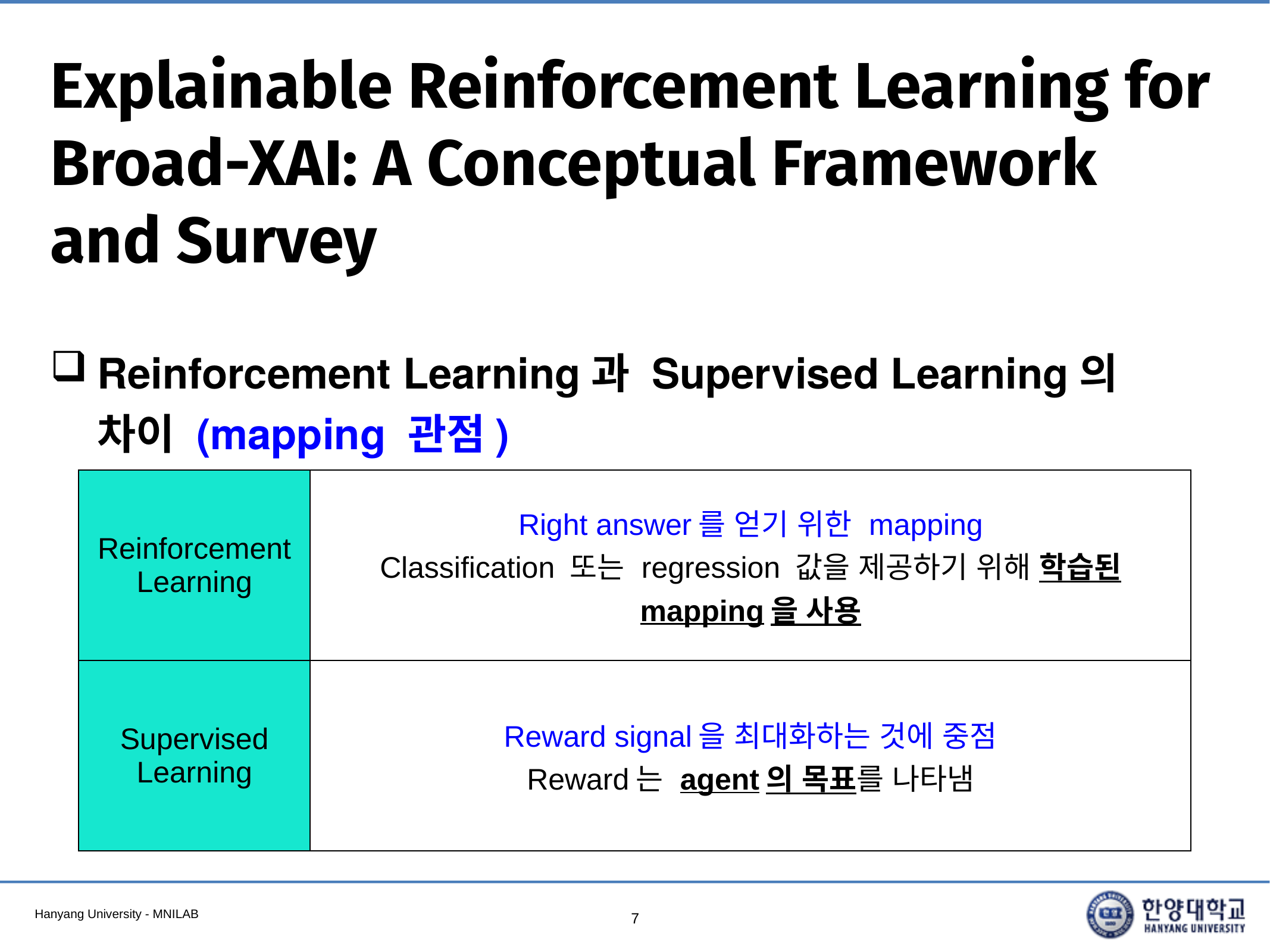

# Explainable Reinforcement Learning for Broad-XAI: A Conceptual Framework and Survey
Reinforcement Learning과 Supervised Learning의 차이 (mapping 관점)
| Reinforcement Learning | Right answer를 얻기 위한 mapping Classification 또는 regression 값을 제공하기 위해 학습된 mapping을 사용 |
| --- | --- |
| Supervised Learning | Reward signal을 최대화하는 것에 중점 Reward는 agent의 목표를 나타냄 |
7